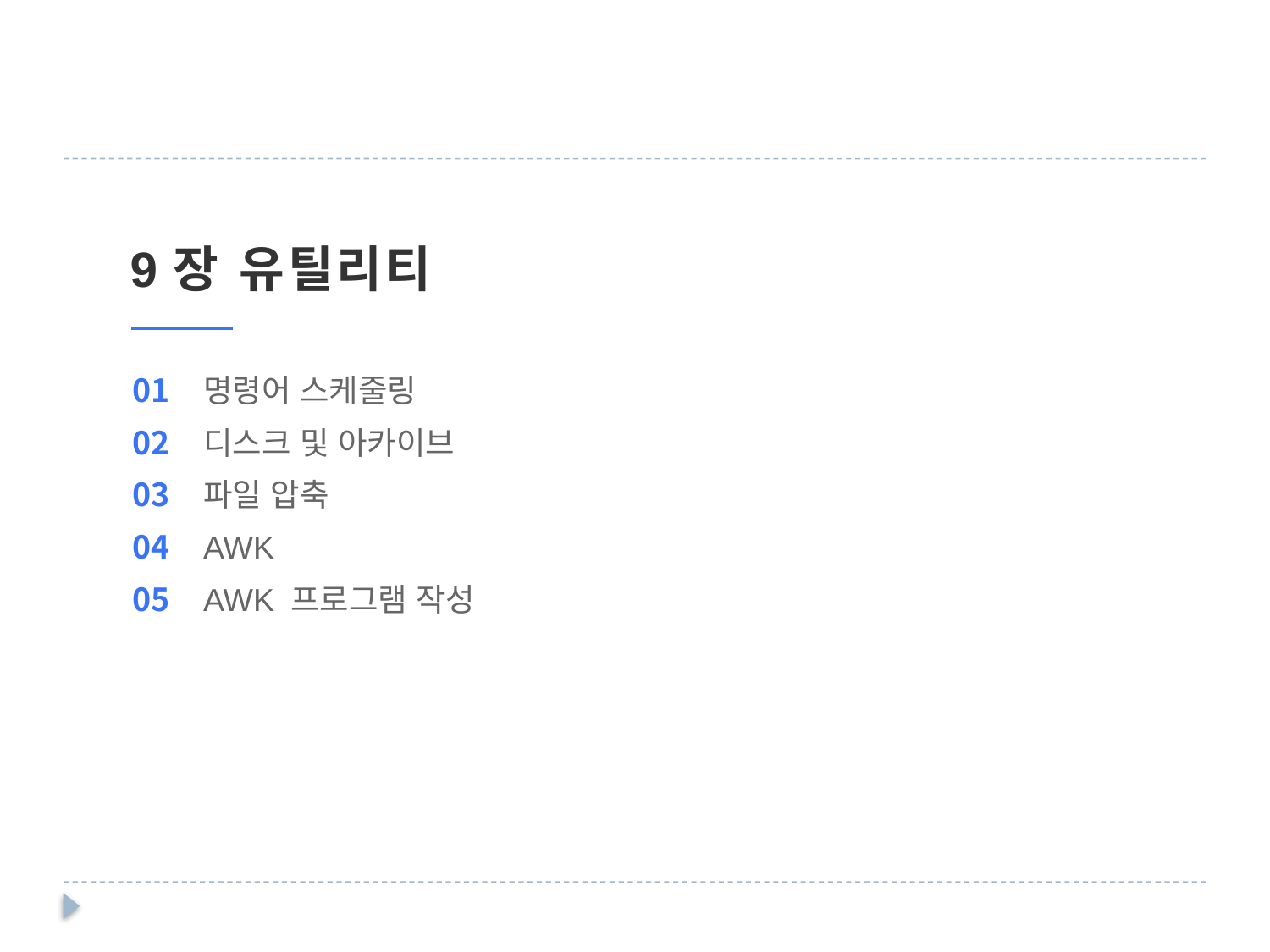

9장 유틸리티
01
02
03
04
05
명령어 스케줄링
디스크 및 아카이브
파일 압축
AWK
AWK 프로그램 작성